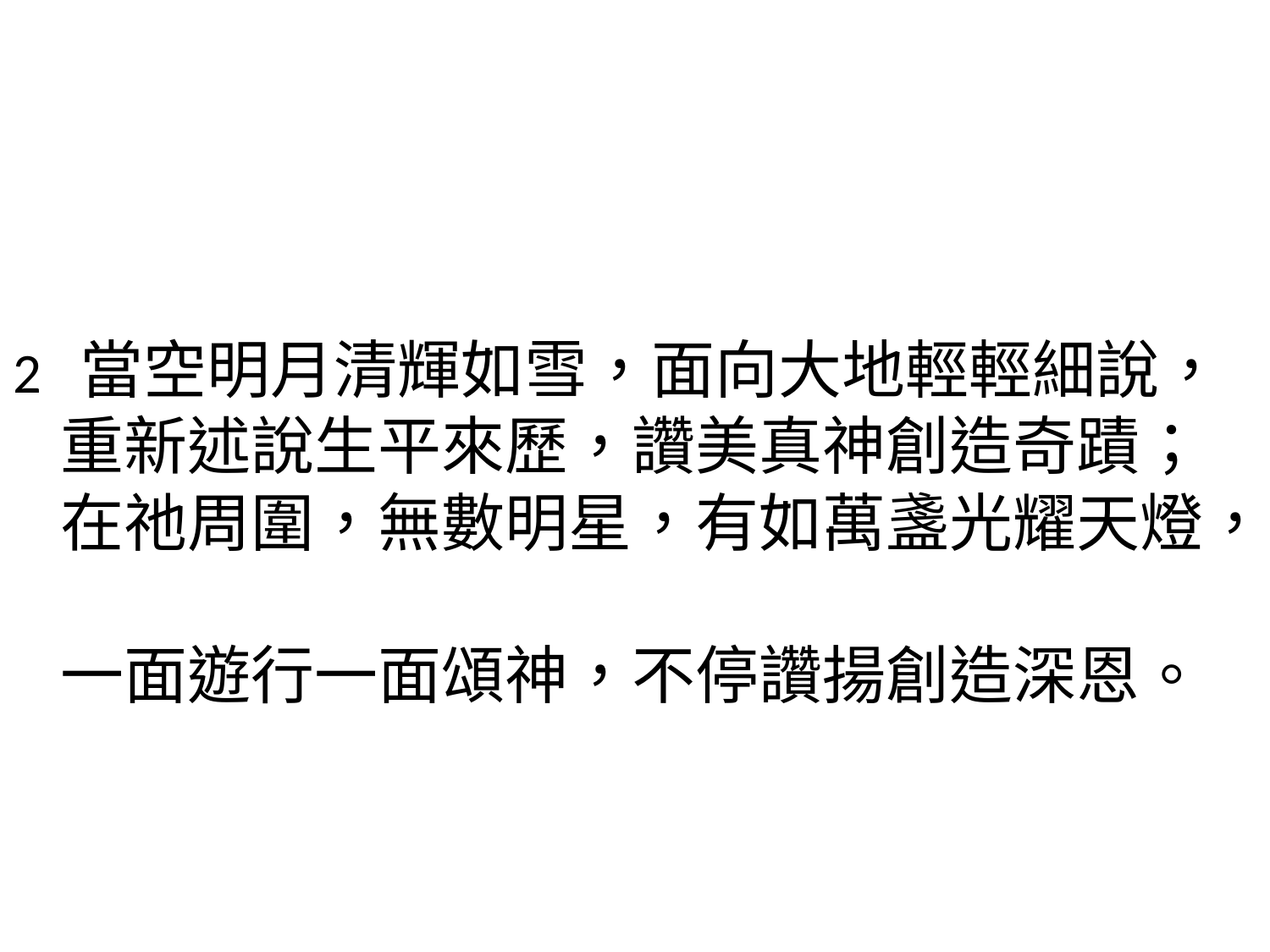

#
2  當空明月清輝如雪，面向大地輕輕細說，
重新述說生平來歷，讚美真神創造奇蹟；
在祂周圍，無數明星，有如萬盞光耀天燈，
一面遊行一面頌神，不停讚揚創造深恩。